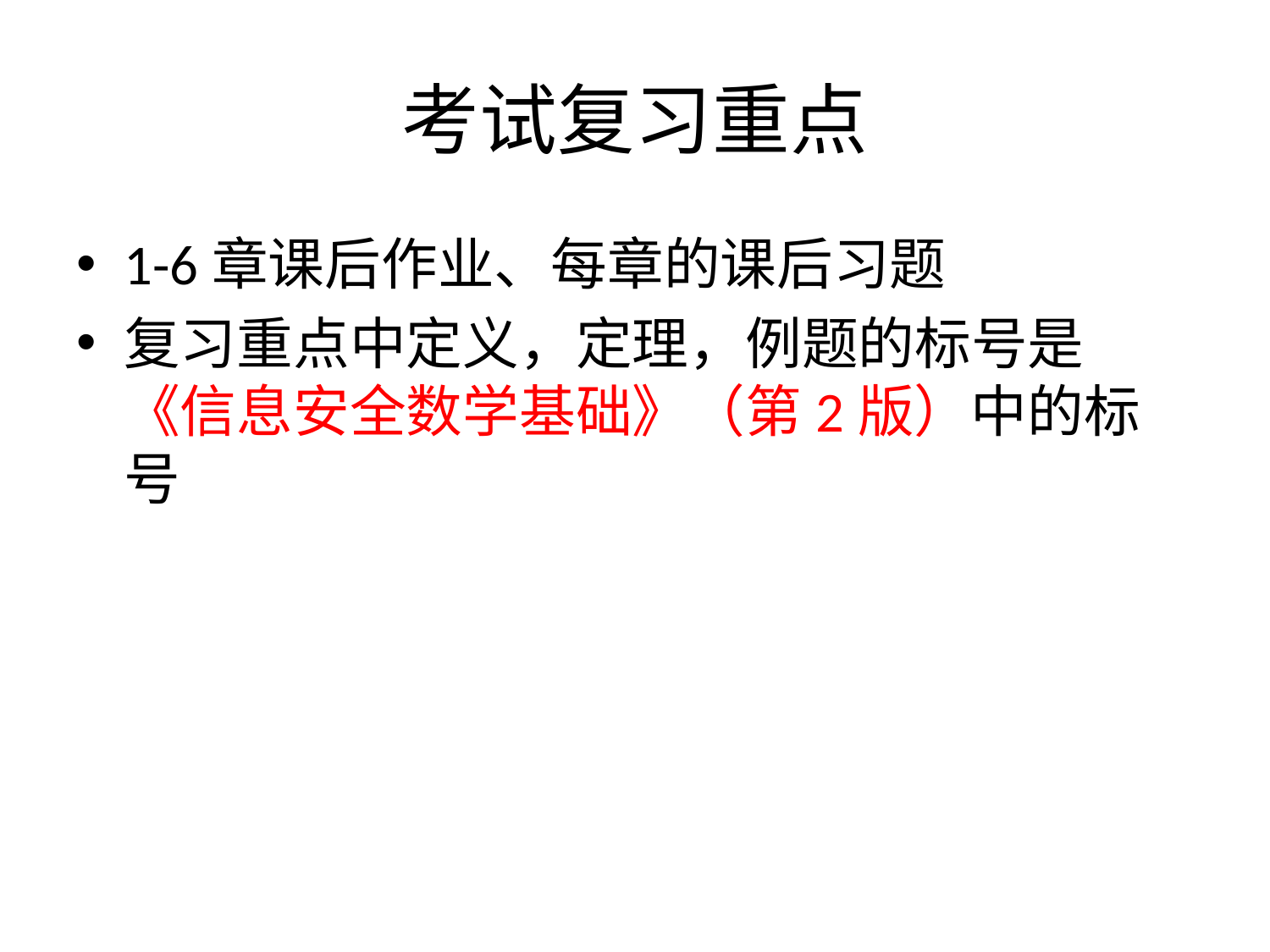

# 考试复习重点
1-6章课后作业、每章的课后习题
复习重点中定义，定理，例题的标号是《信息安全数学基础》（第2版）中的标号